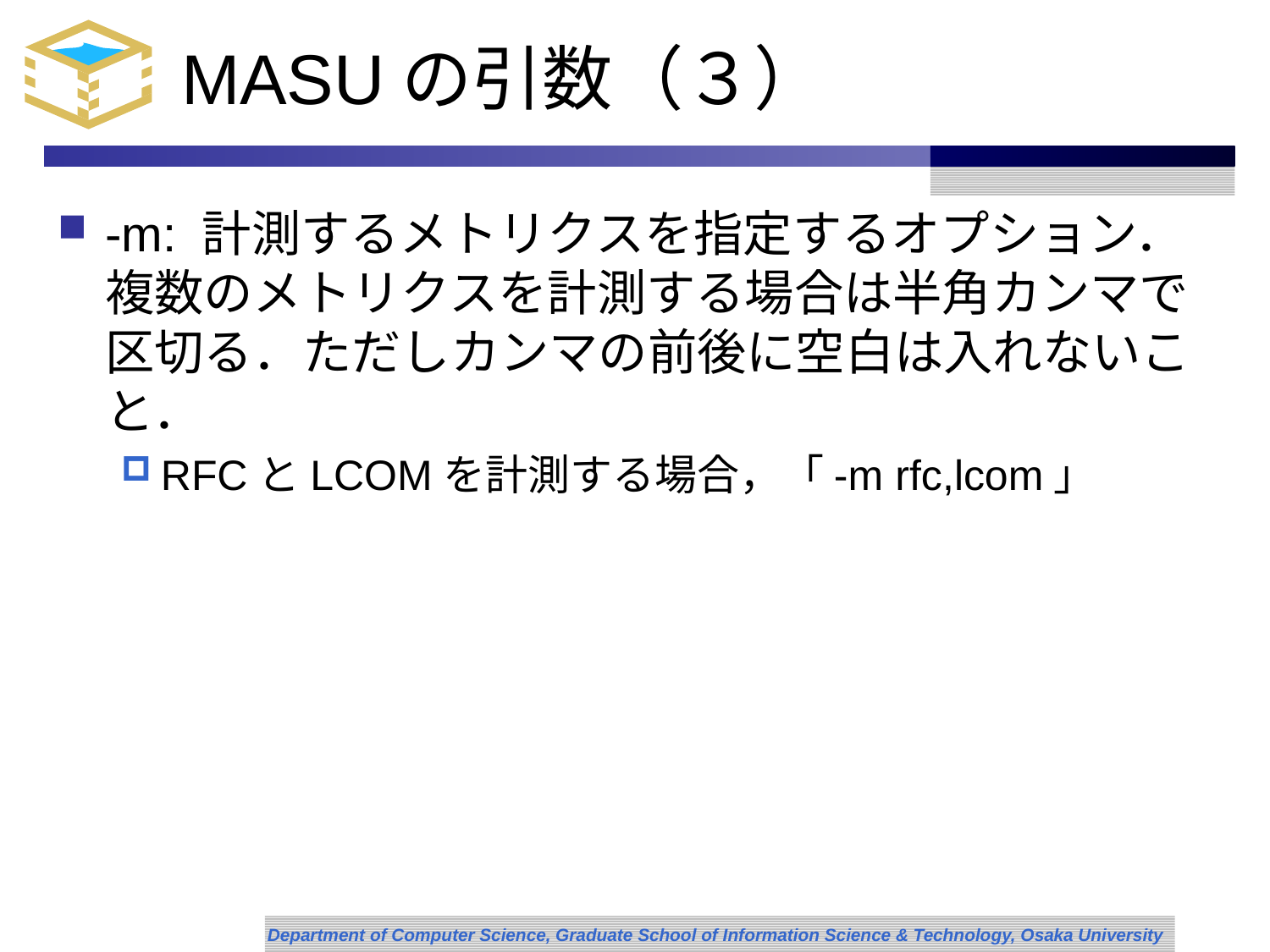

# MASUの引数（３）
-m: 計測するメトリクスを指定するオプション．複数のメトリクスを計測する場合は半角カンマで区切る．ただしカンマの前後に空白は入れないこと．
RFCとLCOMを計測する場合，「-m rfc,lcom」